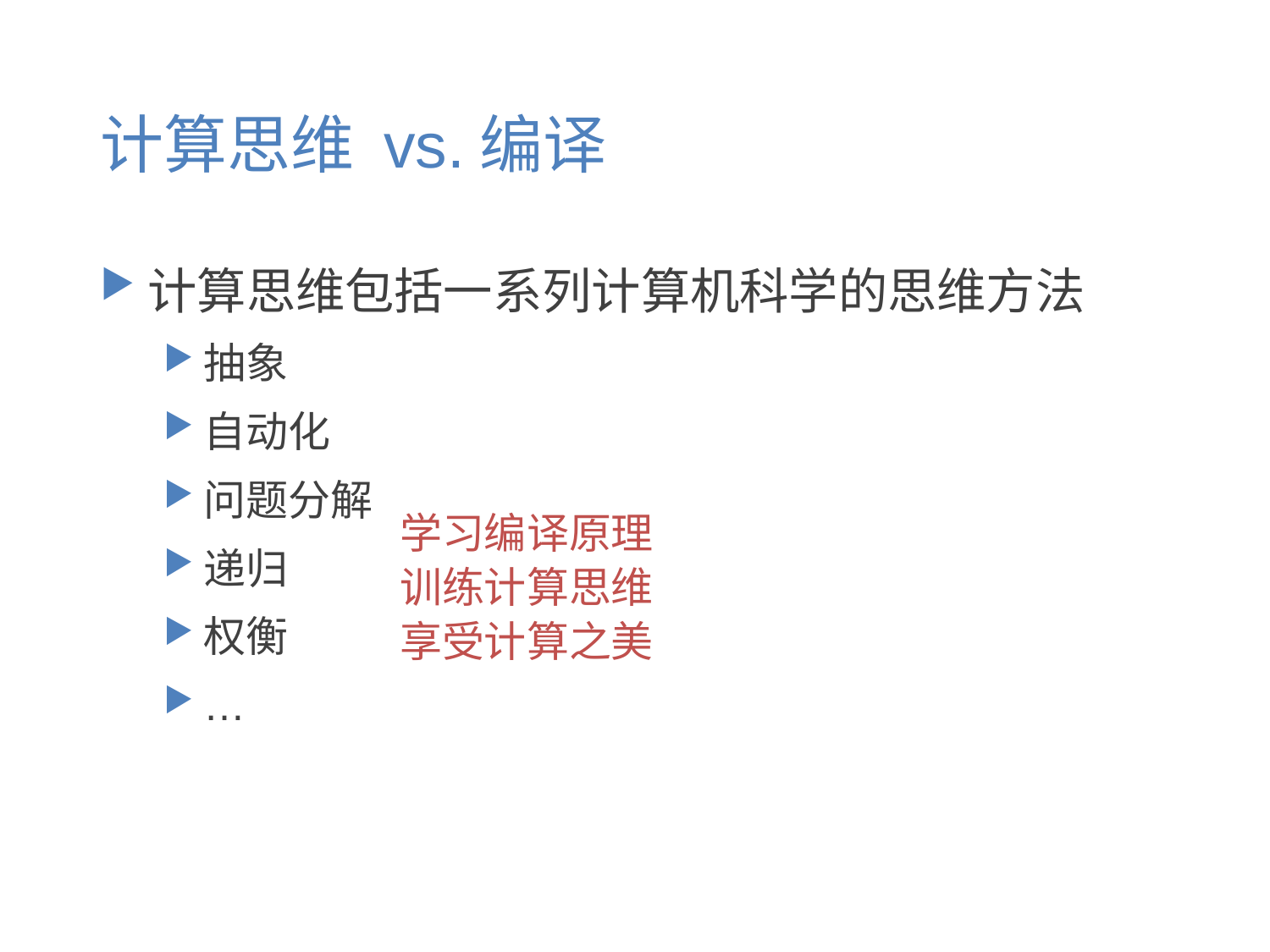

# 计算思维 vs.编译
计算思维包括一系列计算机科学的思维方法
抽象
自动化
问题分解
递归
权衡
…
学习编译原理
训练计算思维
享受计算之美